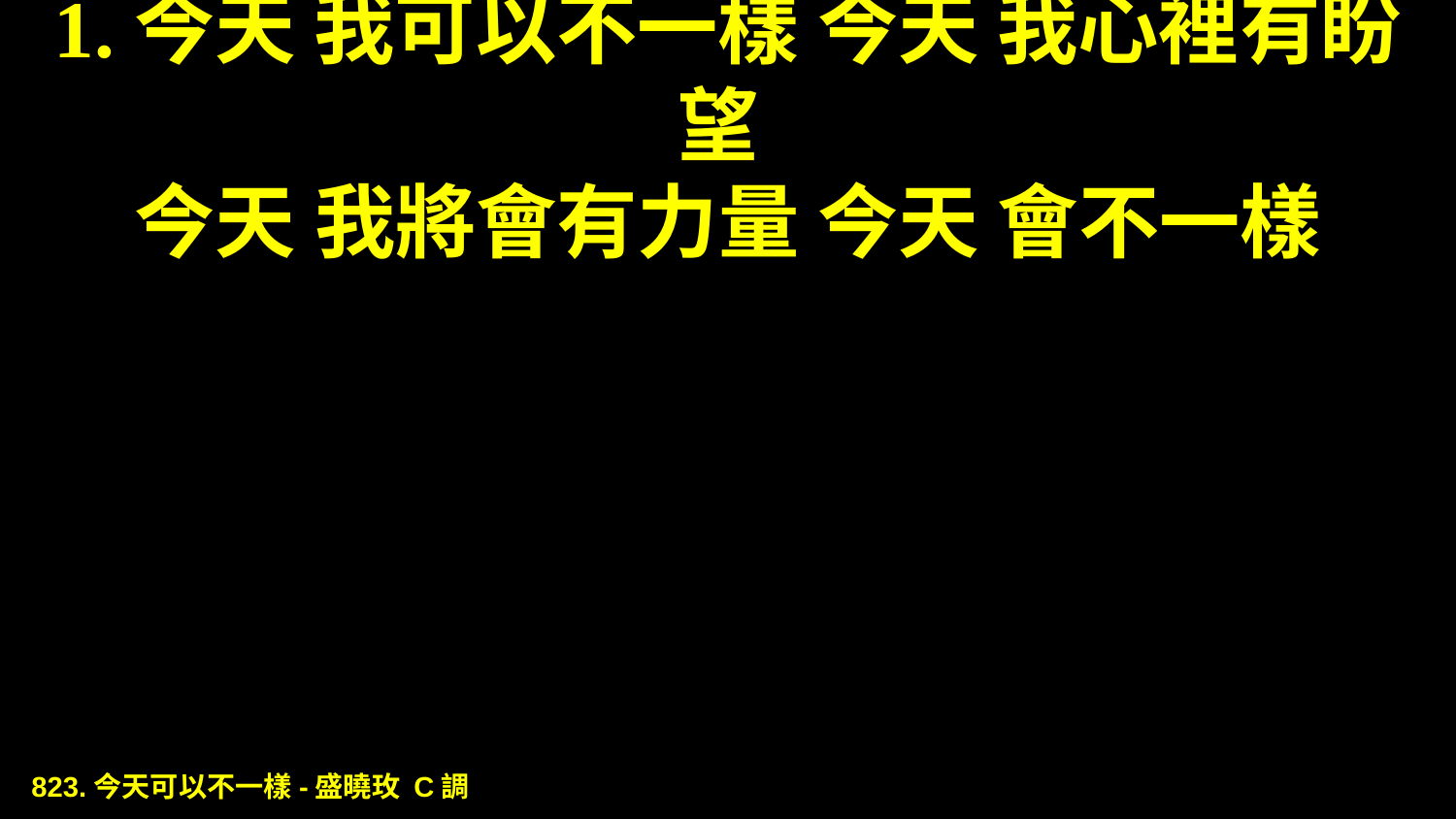

# 1.今天 我可以不一樣 今天 我心裡有盼望 今天 我將會有力量 今天 會不一樣
823.今天可以不一樣-盛曉玫 C調